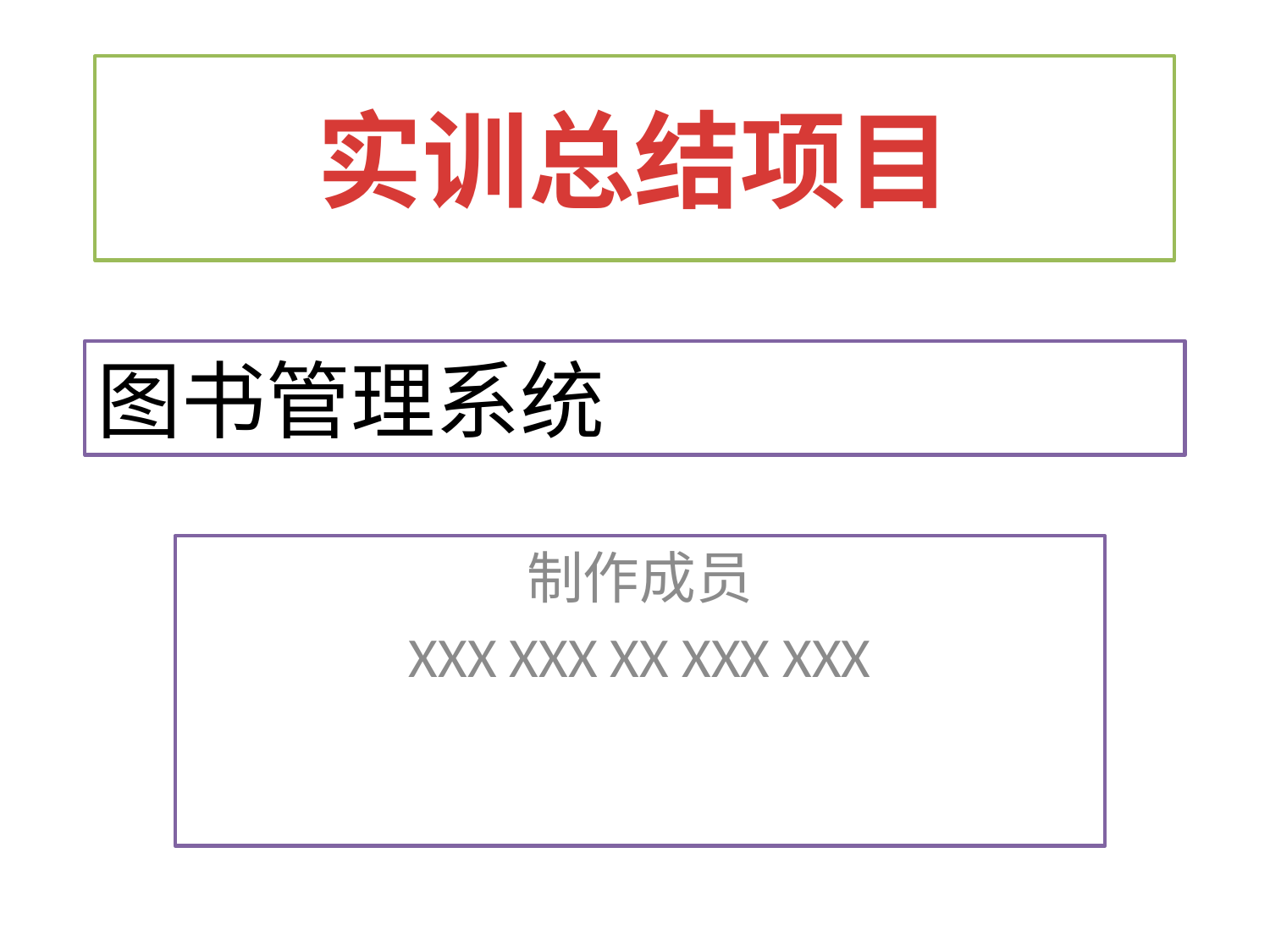

# 实训总结项目
图书管理系统
制作成员
XXX XXX XX XXX XXX